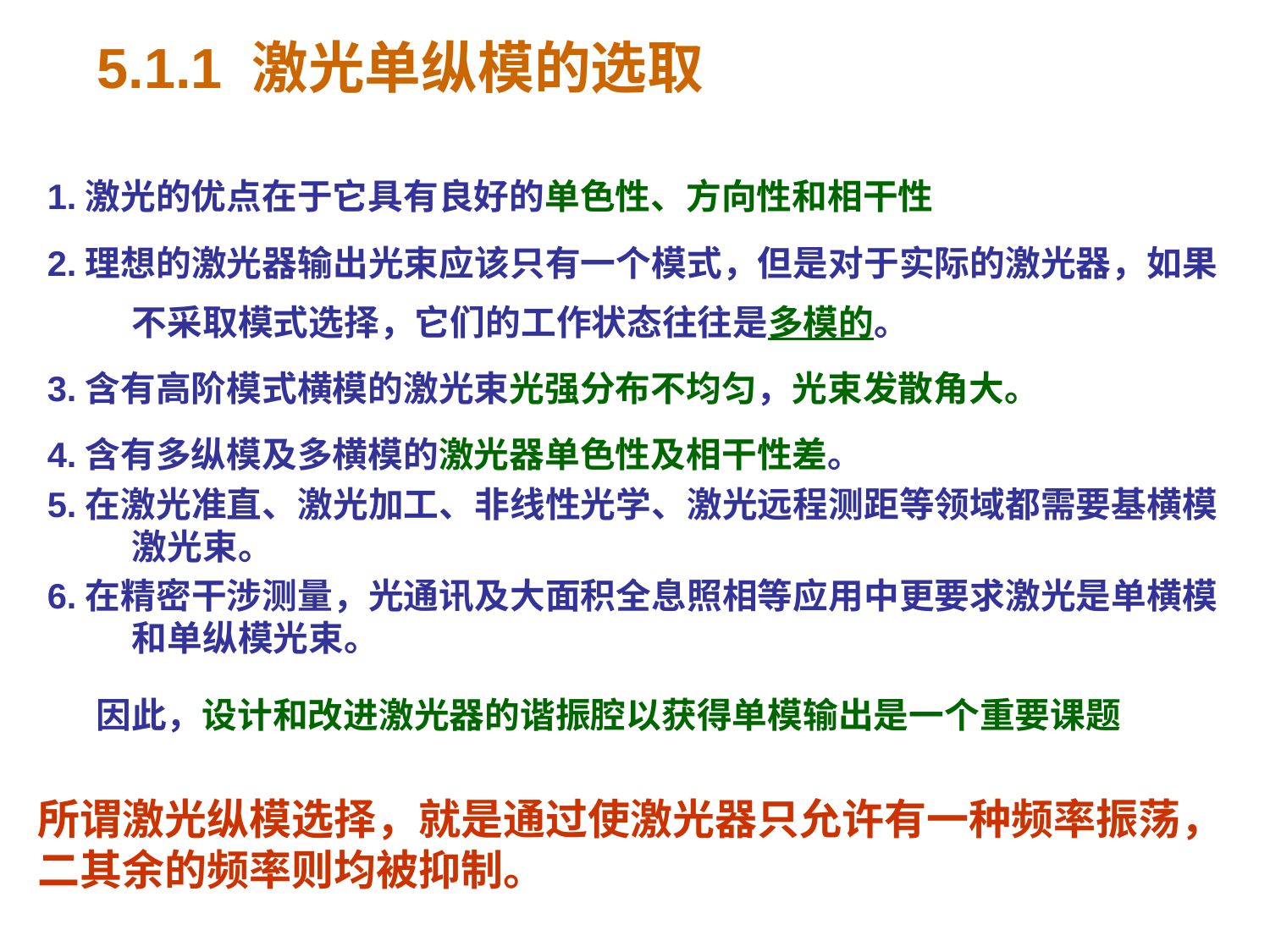

5.1.1 激光单纵模的选取

1.激光的优点在于它具有良好的单色性、方向性和相干性
2.理想的激光器输出光束应该只有一个模式，但是对于实际的激光器，如果不采取模式选择，它们的工作状态往往是多模的。
3.含有高阶模式横模的激光束光强分布不均匀，光束发散角大。
4.含有多纵模及多横模的激光器单色性及相干性差。
5.在激光准直、激光加工、非线性光学、激光远程测距等领域都需要基横模激光束。
6.在精密干涉测量，光通讯及大面积全息照相等应用中更要求激光是单横模和单纵模光束。
     因此，设计和改进激光器的谐振腔以获得单模输出是一个重要课题

所谓激光纵模选择，就是通过使激光器只允许有一种频率振荡，二其余的频率则均被抑制。